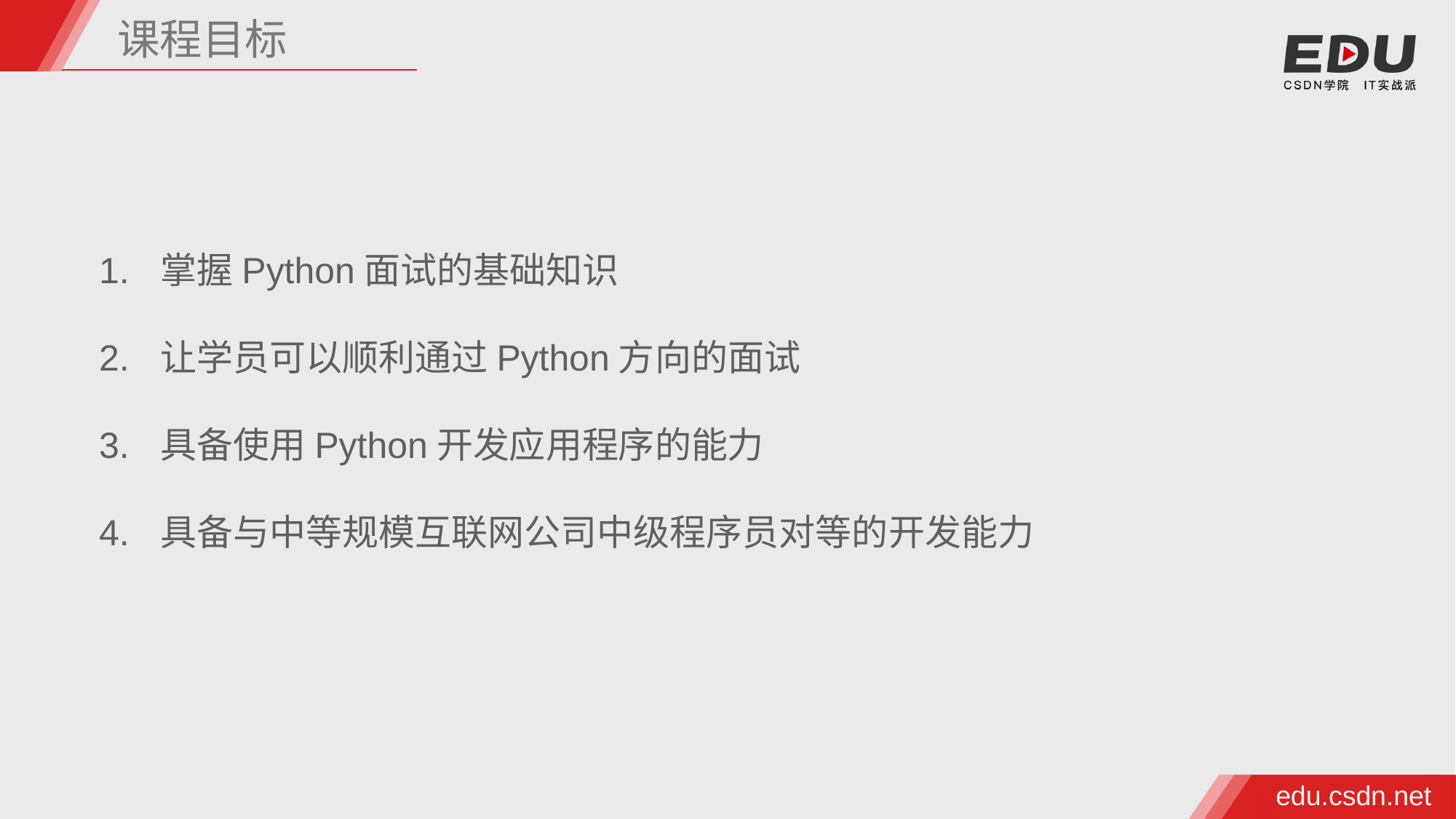

课程目标
掌握Python面试的基础知识
让学员可以顺利通过Python方向的面试
具备使用Python开发应用程序的能力
具备与中等规模互联网公司中级程序员对等的开发能力
edu.csdn.net